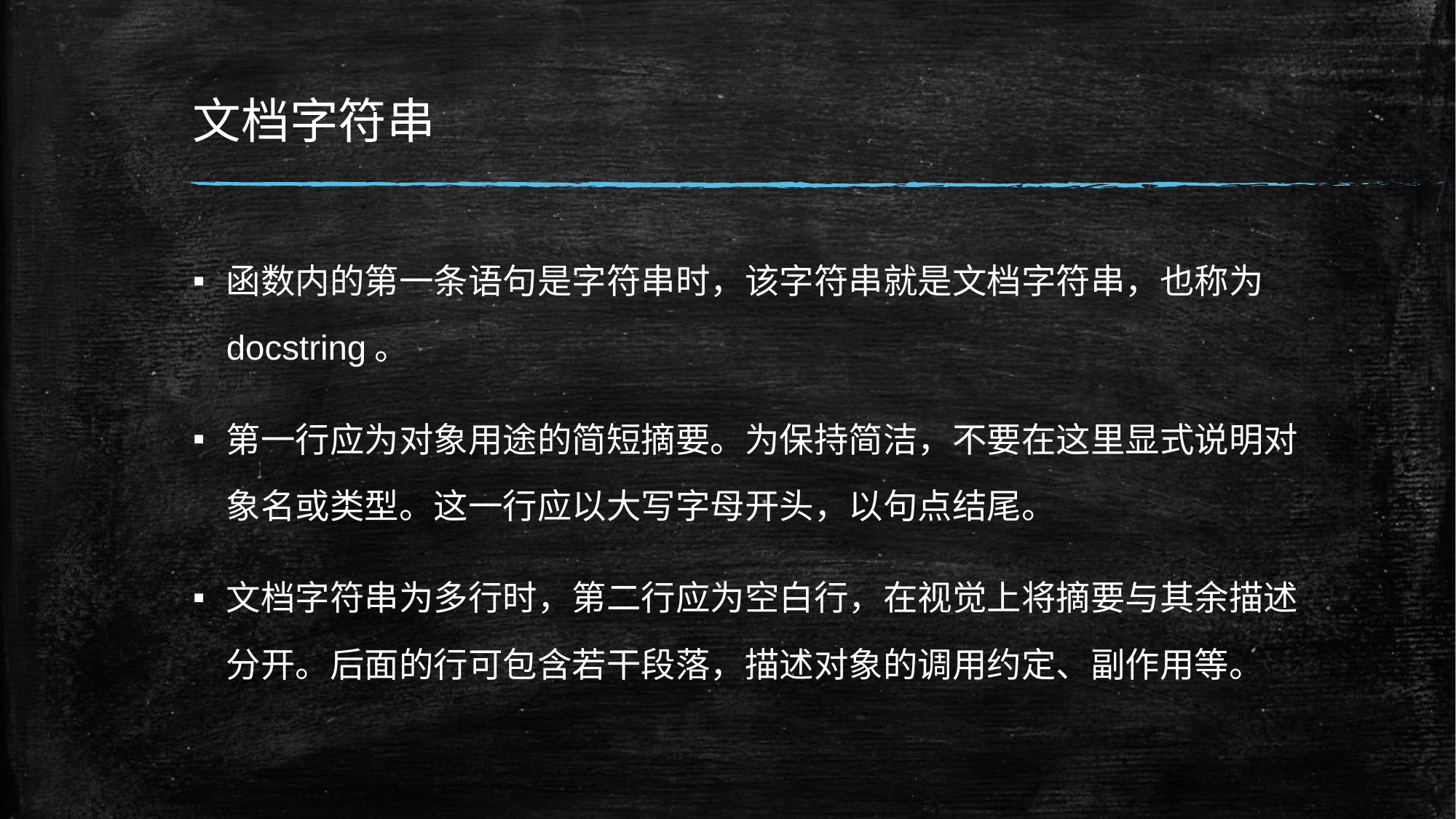

# 文档字符串
函数内的第一条语句是字符串时，该字符串就是文档字符串，也称为 docstring。
第一行应为对象用途的简短摘要。为保持简洁，不要在这里显式说明对象名或类型。这一行应以大写字母开头，以句点结尾。
文档字符串为多行时，第二行应为空白行，在视觉上将摘要与其余描述分开。后面的行可包含若干段落，描述对象的调用约定、副作用等。